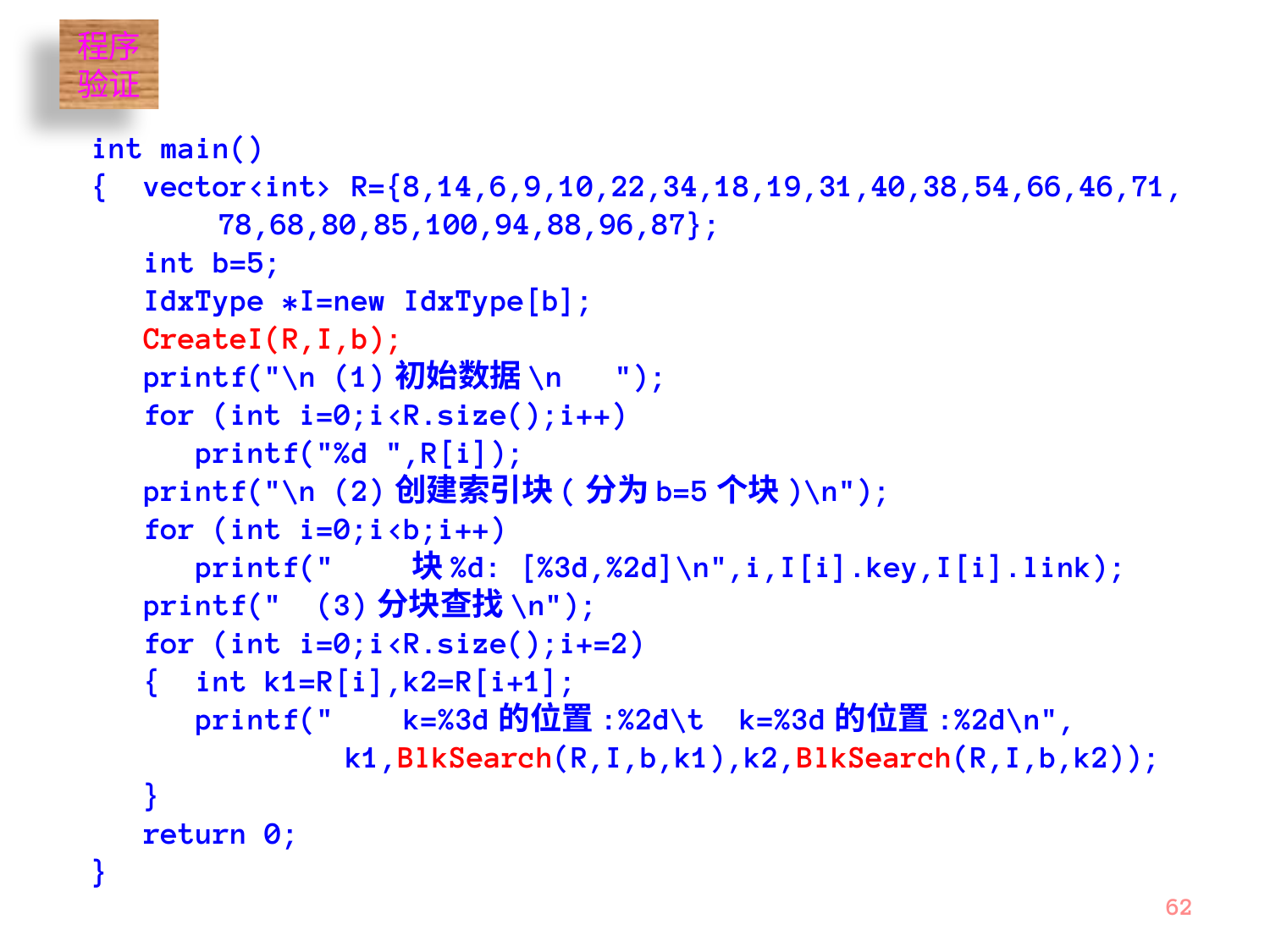

程序验证
int main()
{  vector<int> R={8,14,6,9,10,22,34,18,19,31,40,38,54,66,46,71,
	78,68,80,85,100,94,88,96,87};
   int b=5;
   IdxType *I=new IdxType[b];
   CreateI(R,I,b);
   printf("\n (1)初始数据\n   ");
   for (int i=0;i<R.size();i++)
      printf("%d ",R[i]);
   printf("\n (2)创建索引块(分为b=5个块)\n");
   for (int i=0;i<b;i++)
      printf("    块%d: [%3d,%2d]\n",i,I[i].key,I[i].link);
   printf("  (3)分块查找\n");
   for (int i=0;i<R.size();i+=2)
   {  int k1=R[i],k2=R[i+1];
      printf("    k=%3d的位置:%2d\t  k=%3d的位置:%2d\n",
		k1,BlkSearch(R,I,b,k1),k2,BlkSearch(R,I,b,k2));
   }
   return 0;
}
62